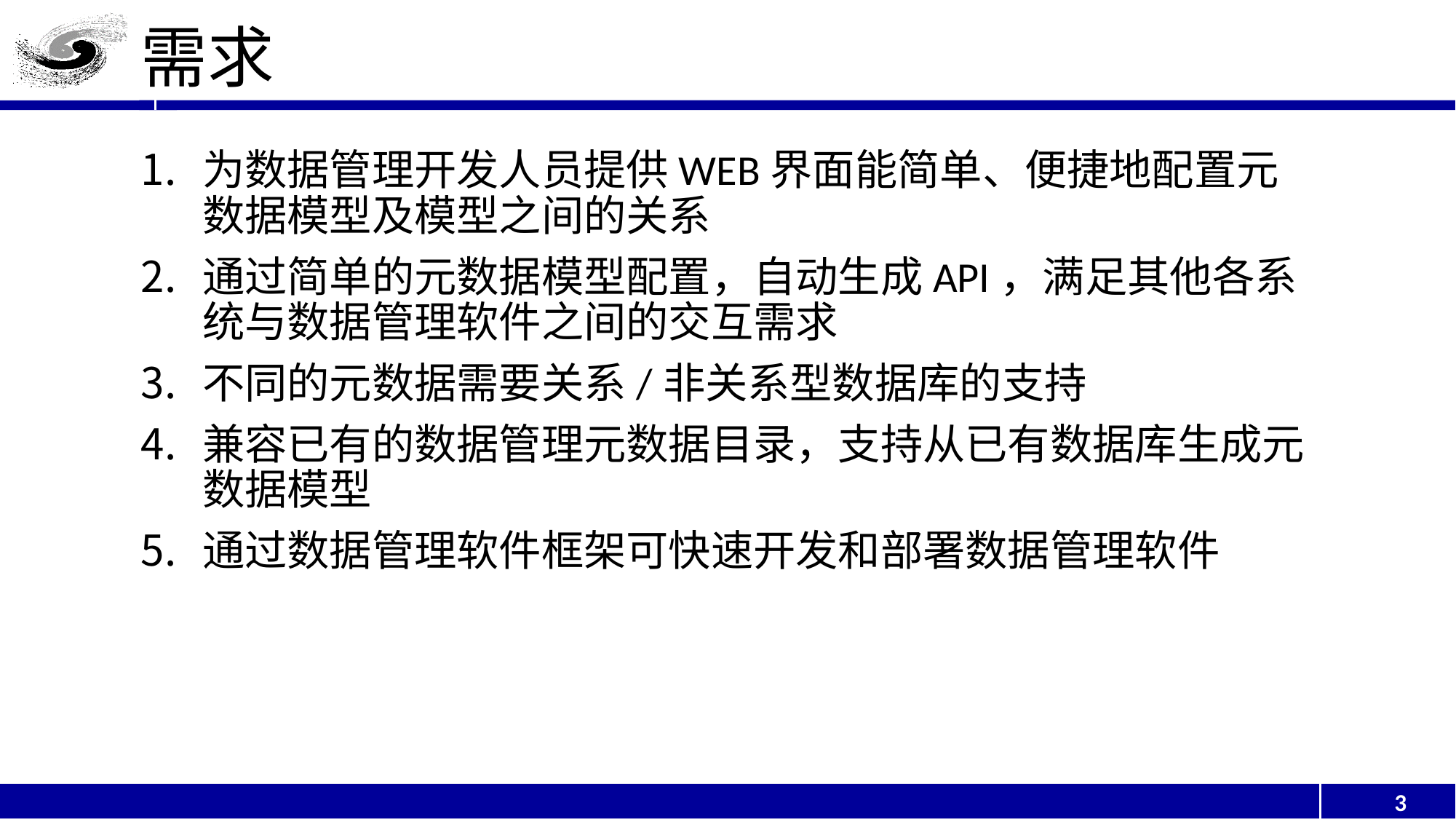

# 需求
为数据管理开发人员提供WEB界面能简单、便捷地配置元数据模型及模型之间的关系
通过简单的元数据模型配置，自动生成API，满足其他各系统与数据管理软件之间的交互需求
不同的元数据需要关系/非关系型数据库的支持
兼容已有的数据管理元数据目录，支持从已有数据库生成元数据模型
通过数据管理软件框架可快速开发和部署数据管理软件